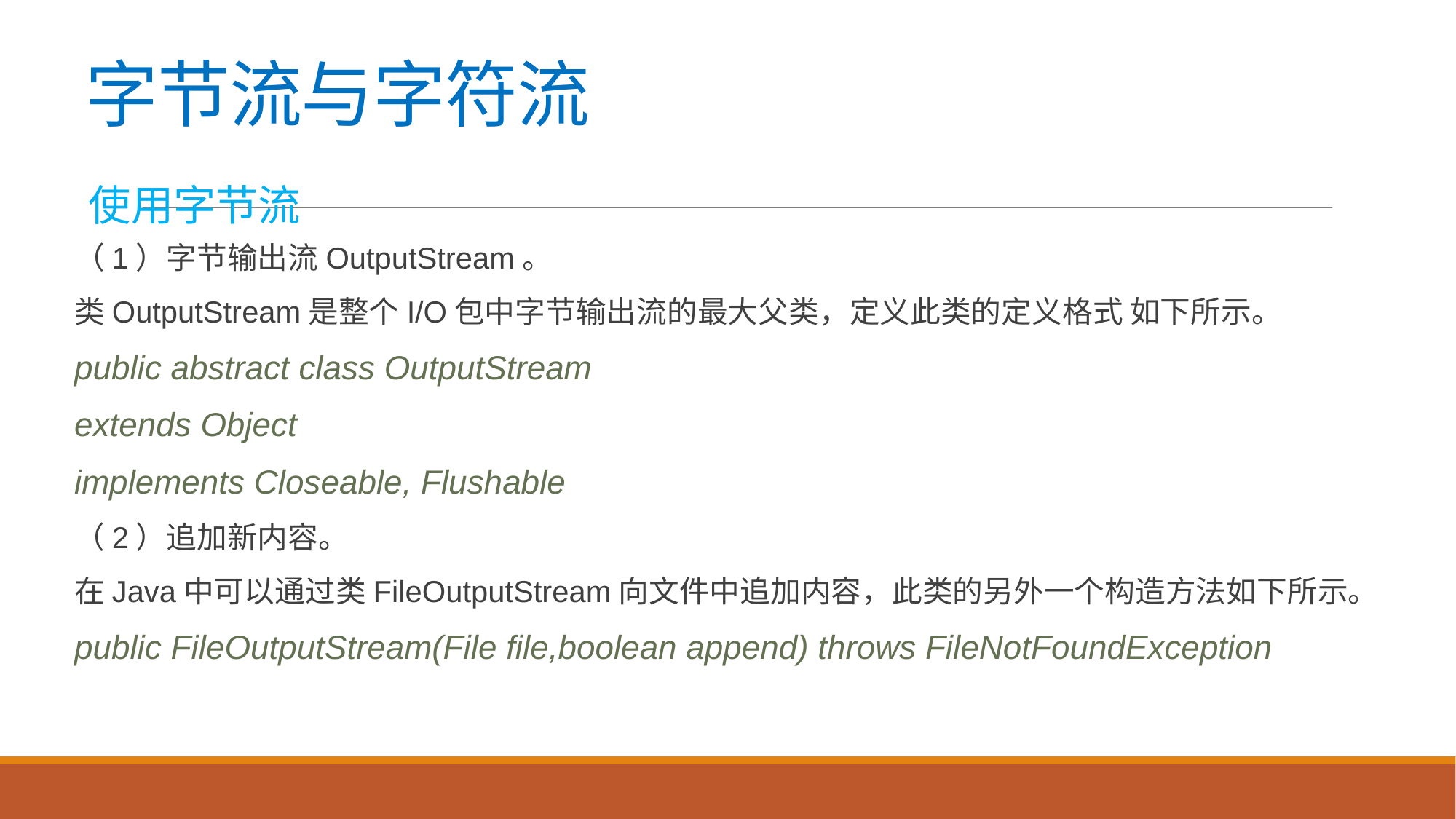

# 字节流与字符流
使用字节流
（1）字节输出流OutputStream。
类OutputStream是整个I/O包中字节输出流的最大父类，定义此类的定义格式 如下所示。
public abstract class OutputStream
extends Object
implements Closeable, Flushable
（2）追加新内容。
在Java中可以通过类FileOutputStream向文件中追加内容，此类的另外一个构造方法如下所示。
public FileOutputStream(File file,boolean append) throws FileNotFoundException